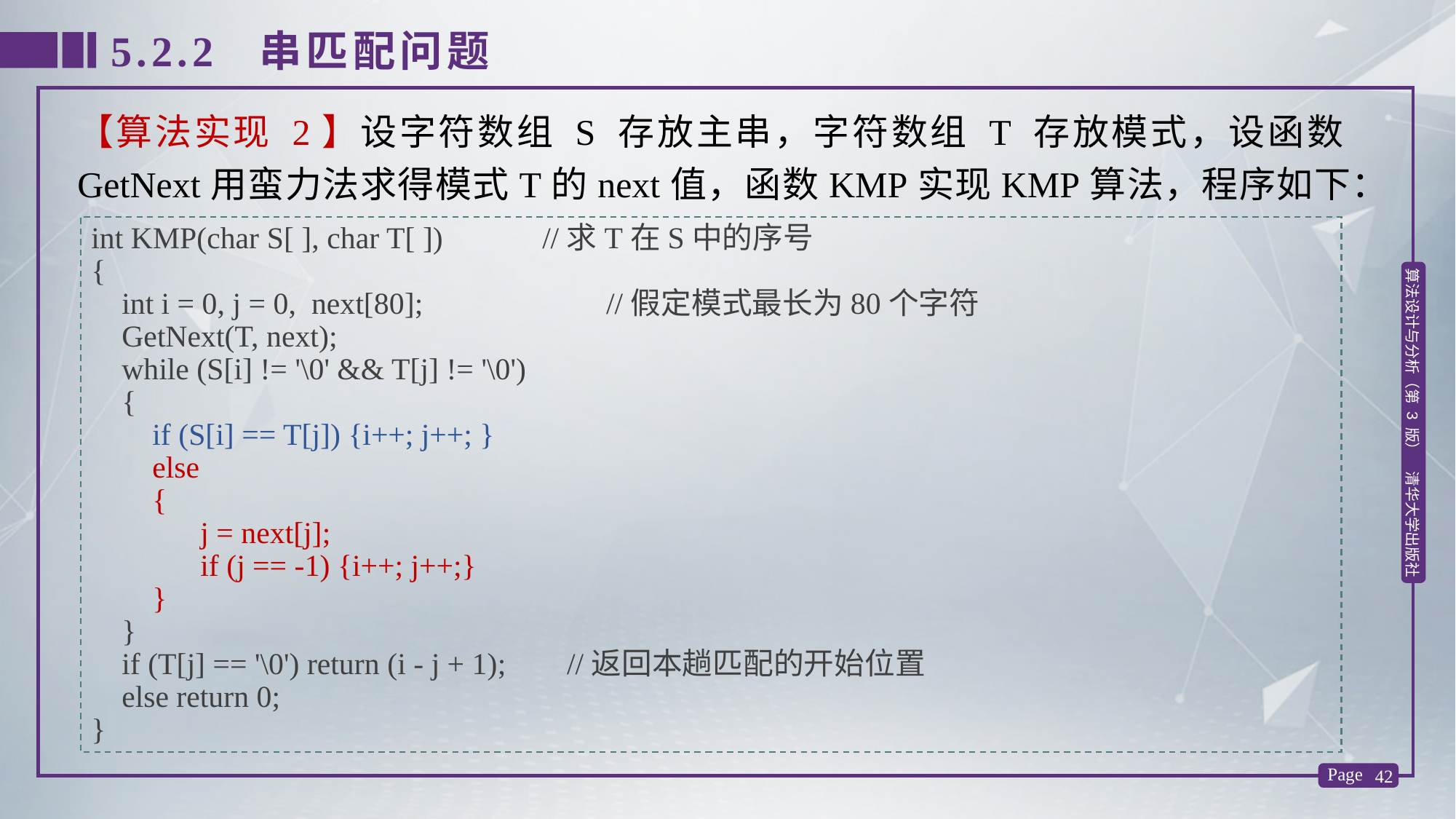

5.2.2  串匹配问题
【算法实现 2】设字符数组 S 存放主串，字符数组 T 存放模式，设函数GetNext用蛮力法求得模式T的next值，函数KMP实现KMP算法，程序如下：
int KMP(char S[ ], char T[ ])             //求T在S中的序号
{
    int i = 0, j = 0,  next[80];                        //假定模式最长为80个字符
    GetNext(T, next);
    while (S[i] != '\0' && T[j] != '\0')
    {
        if (S[i] == T[j]) {i++; j++; }
        else
        {
	j = next[j];
	if (j == -1) {i++; j++;}
        }
    }
    if (T[j] == '\0') return (i - j + 1);        //返回本趟匹配的开始位置
    else return 0;
}